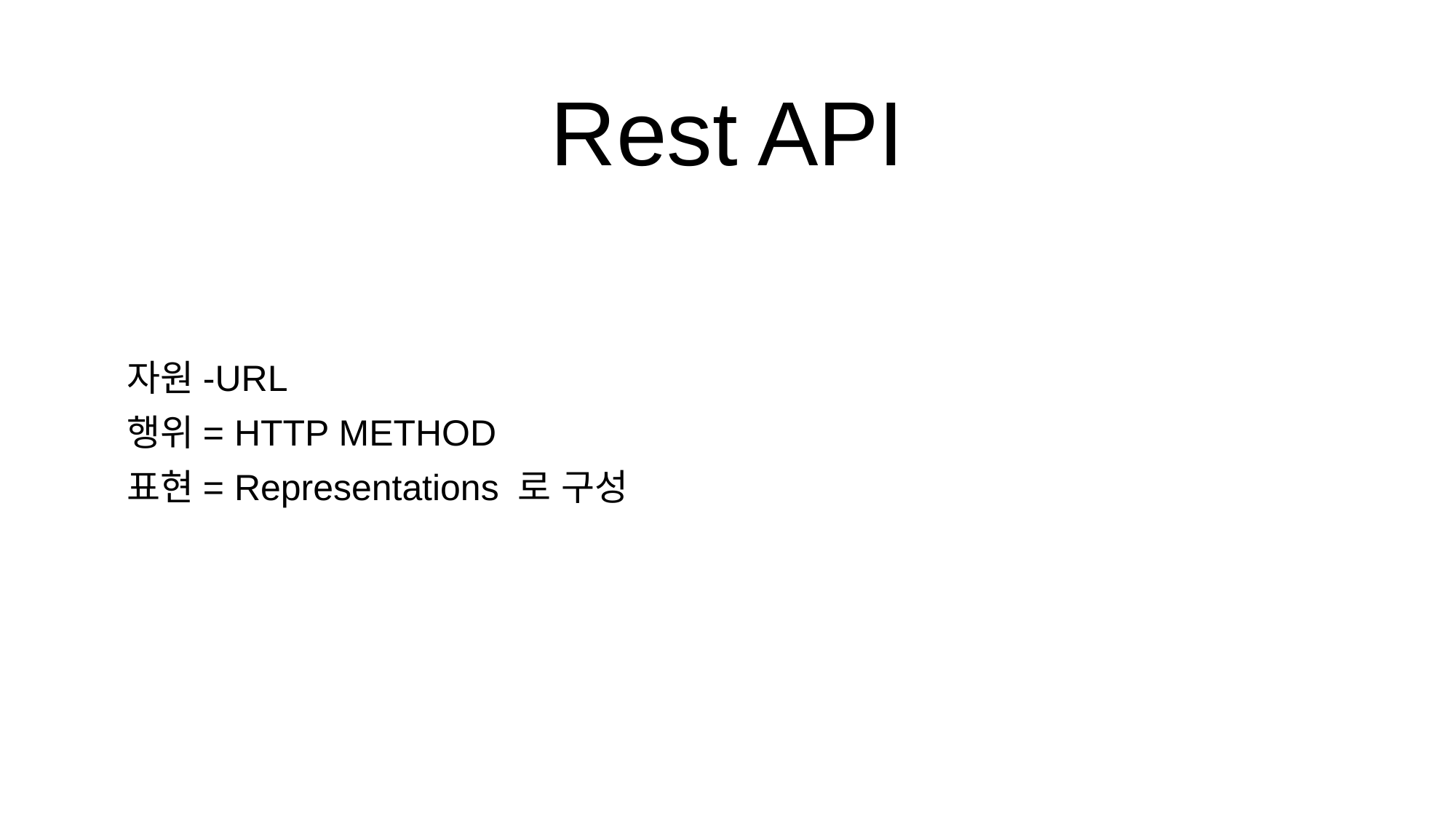

# Rest API
자원-URL
행위= HTTP METHOD
표현= Representations 로 구성